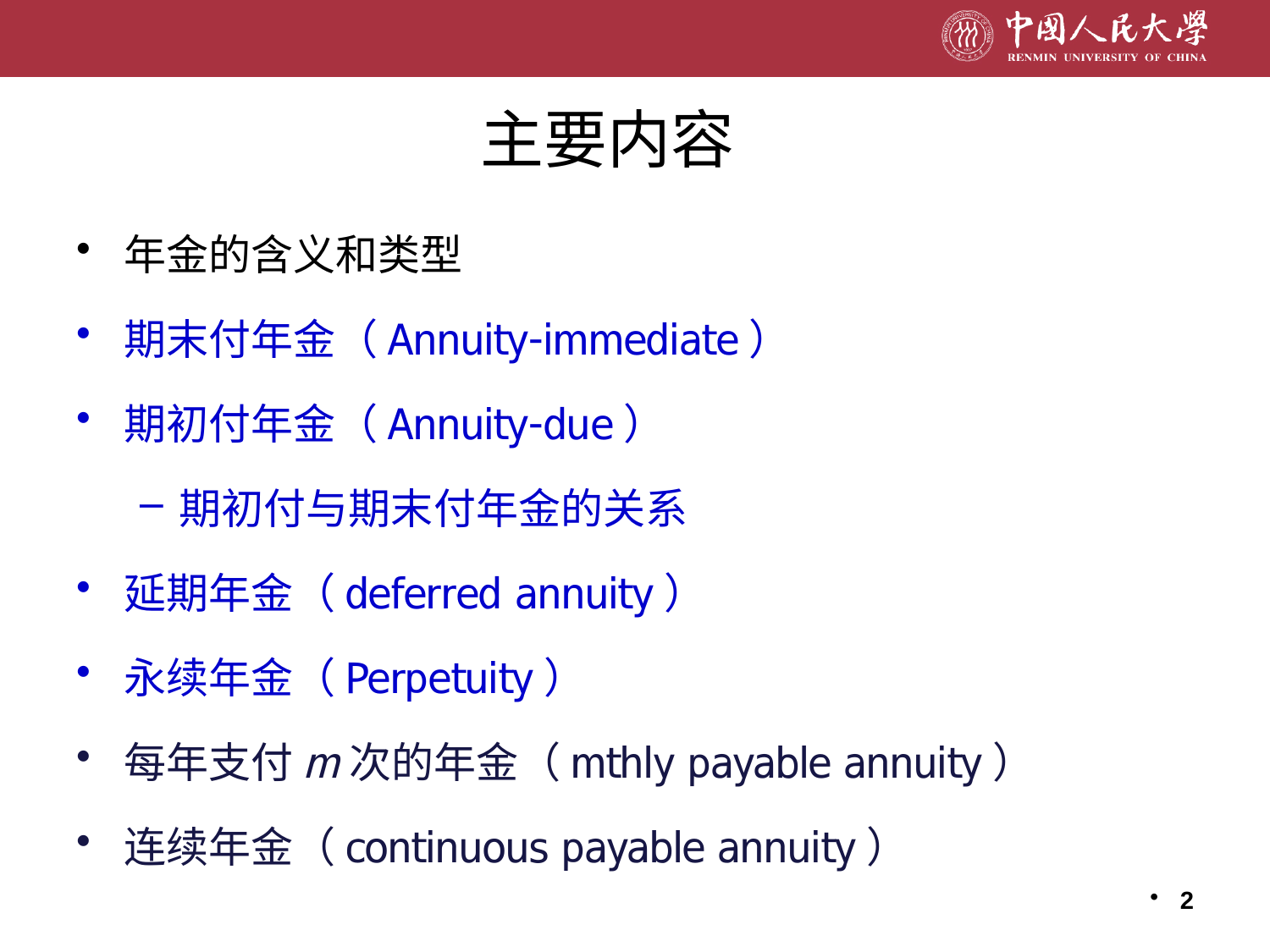

# 主要内容
年金的含义和类型
期末付年金（Annuity-immediate）
期初付年金（Annuity-due）
期初付与期末付年金的关系
延期年金（deferred annuity）
永续年金（Perpetuity）
每年支付m次的年金（mthly payable annuity）
连续年金（continuous payable annuity）
2